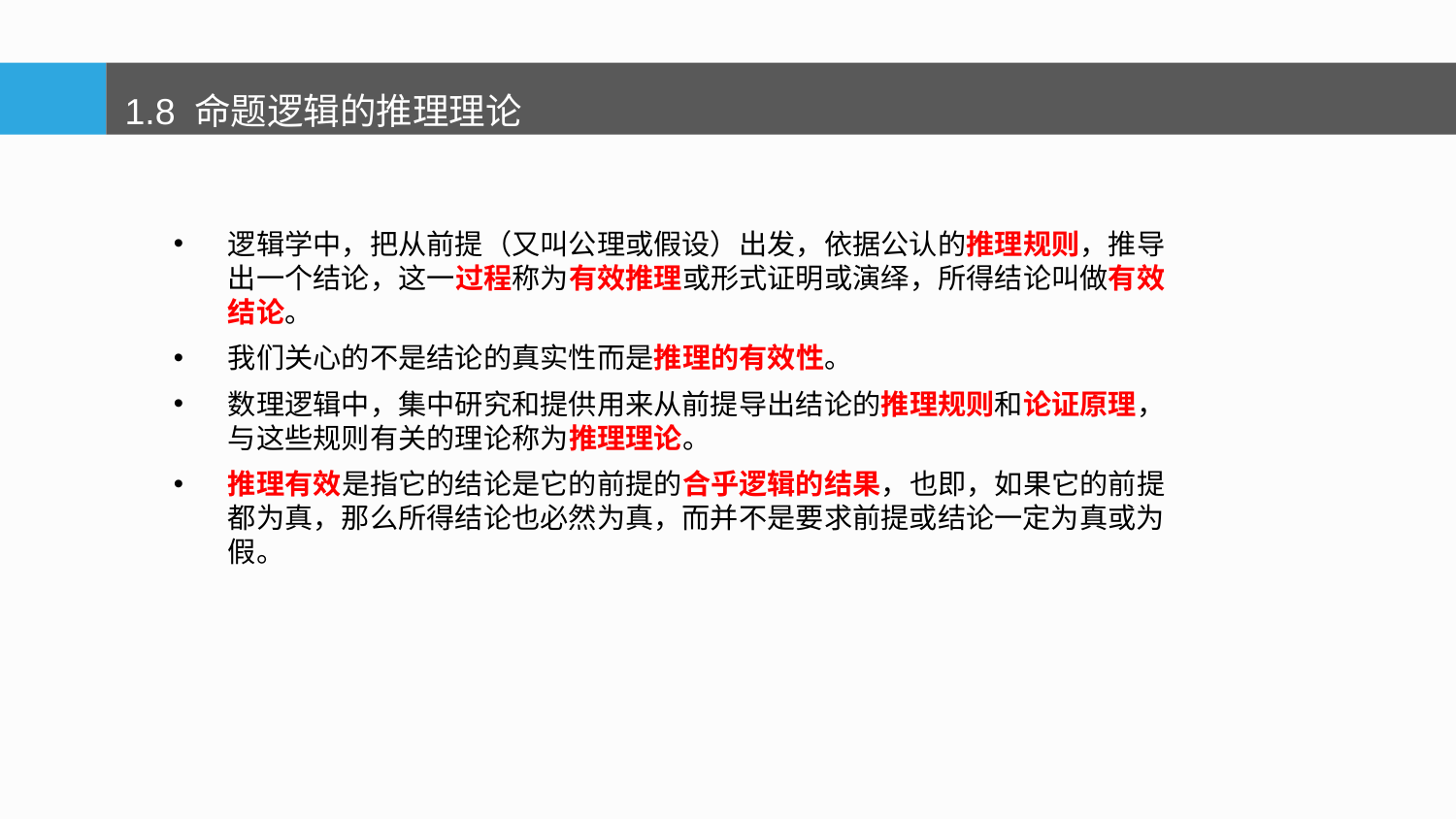

1.8 命题逻辑的推理理论

逻辑学中，把从前提（又叫公理或假设）出发，依据公认的推理规则，推导出一个结论，这一过程称为有效推理或形式证明或演绎，所得结论叫做有效结论。
我们关心的不是结论的真实性而是推理的有效性。
数理逻辑中，集中研究和提供用来从前提导出结论的推理规则和论证原理，与这些规则有关的理论称为推理理论。
推理有效是指它的结论是它的前提的合乎逻辑的结果，也即，如果它的前提都为真，那么所得结论也必然为真，而并不是要求前提或结论一定为真或为假。